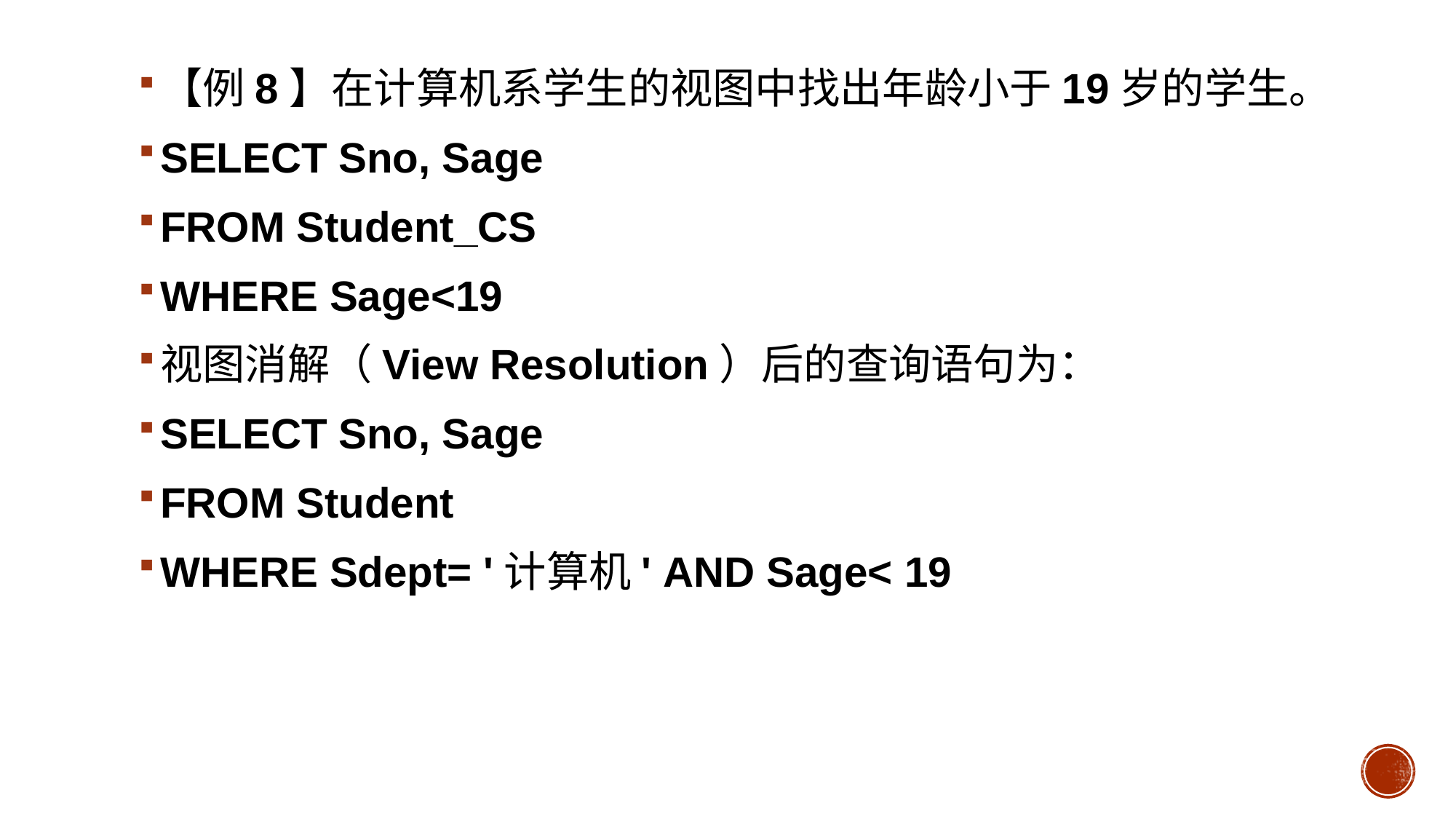

【例8】在计算机系学生的视图中找出年龄小于19岁的学生。
SELECT Sno, Sage
FROM Student_CS
WHERE Sage<19
视图消解（View Resolution）后的查询语句为：
SELECT Sno, Sage
FROM Student
WHERE Sdept= '计算机' AND Sage< 19
34